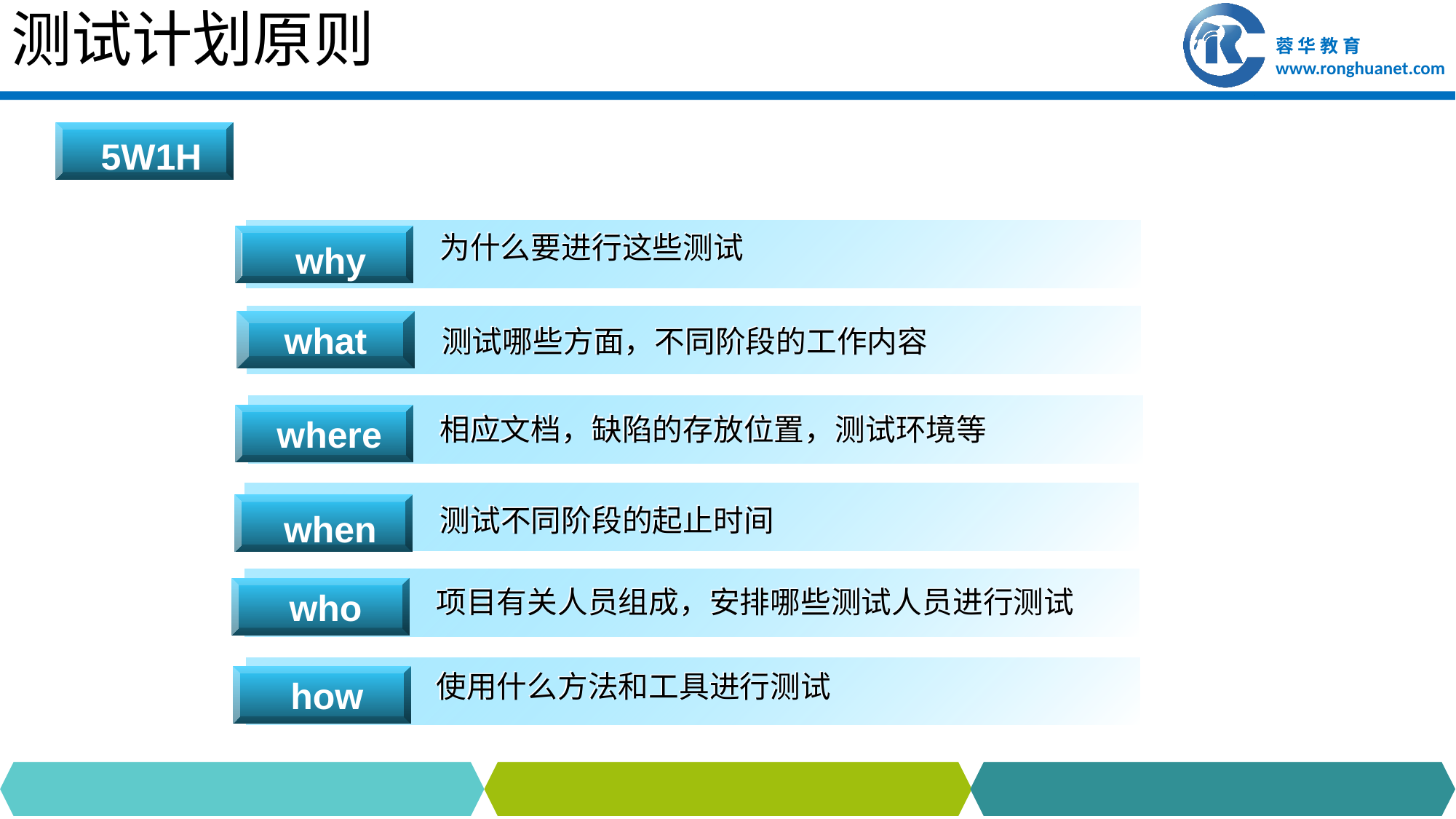

# 测试计划原则
 5W1H
为什么要进行这些测试

 why
测试哪些方面，不同阶段的工作内容

what
相应文档，缺陷的存放位置，测试环境等

 where
测试不同阶段的起止时间

 when
项目有关人员组成，安排哪些测试人员进行测试

 who
使用什么方法和工具进行测试

 how